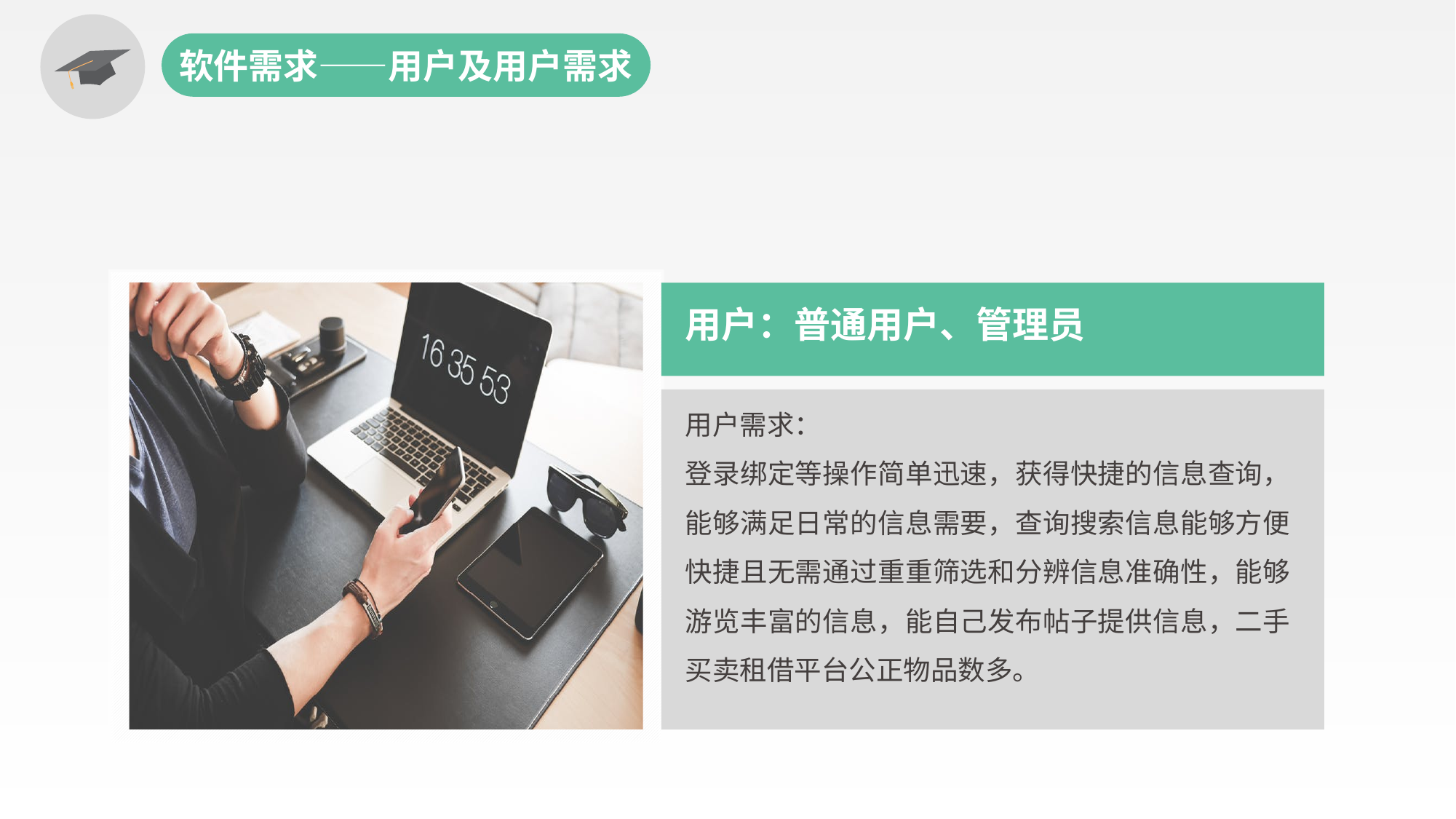

软件需求——用户及用户需求

用户：普通用户、管理员
用户需求：
登录绑定等操作简单迅速，获得快捷的信息查询，能够满足日常的信息需要，查询搜索信息能够方便快捷且无需通过重重筛选和分辨信息准确性，能够游览丰富的信息，能自己发布帖子提供信息，二手买卖租借平台公正物品数多。